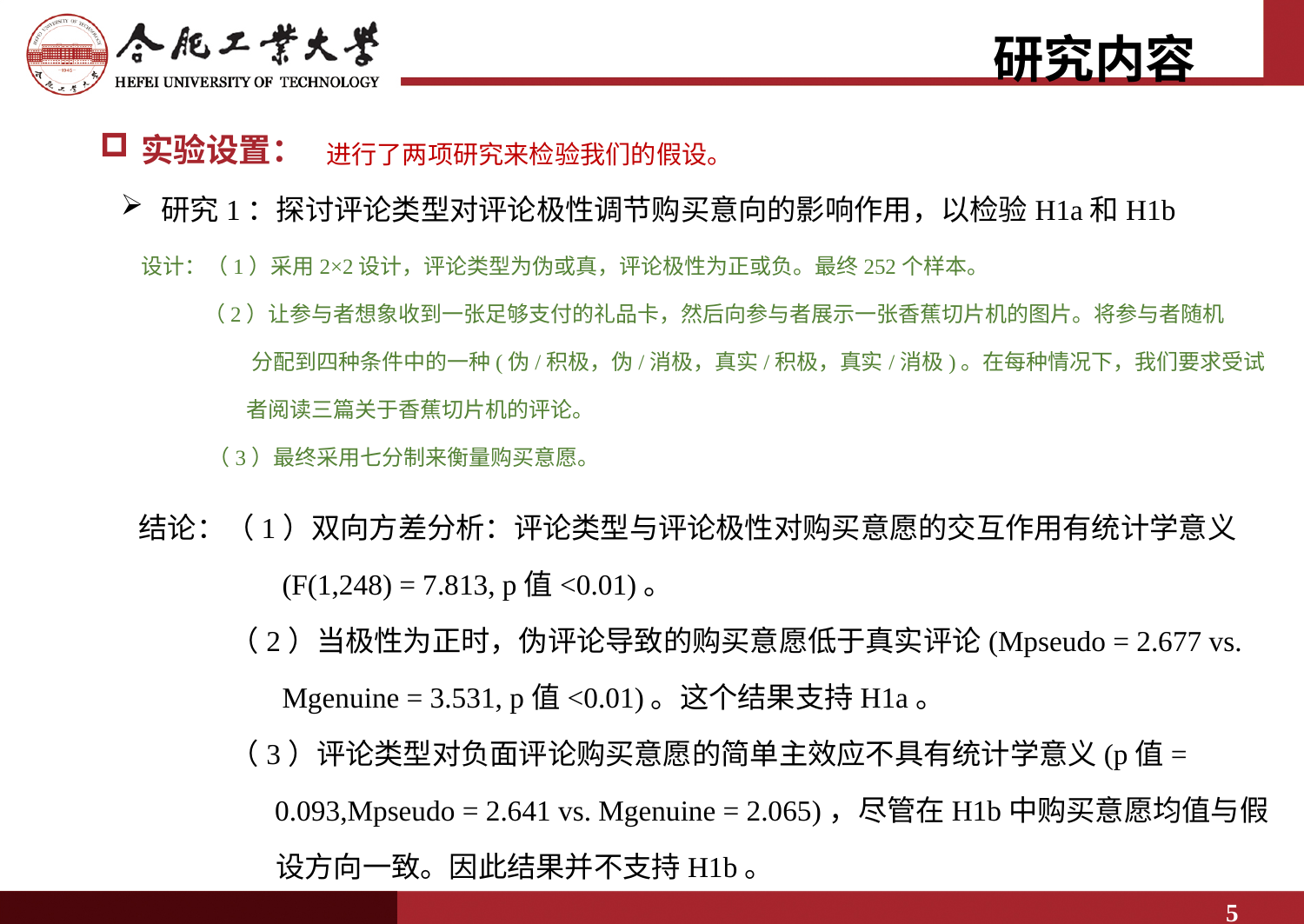

研究内容
实验设置：
进行了两项研究来检验我们的假设。
研究1：探讨评论类型对评论极性调节购买意向的影响作用，以检验H1a和H1b

设计：（1）采用2×2设计，评论类型为伪或真，评论极性为正或负。最终252个样本。
            （2）让参与者想象收到一张足够支付的礼品卡，然后向参与者展示一张香蕉切片机的图片。将参与者随机
                      分配到四种条件中的一种(伪/积极，伪/消极，真实/积极，真实/消极)。在每种情况下，我们要求受试
                     者阅读三篇关于香蕉切片机的评论。
             （3）最终采用七分制来衡量购买意愿。

结论：（1）双向方差分析：评论类型与评论极性对购买意愿的交互作用有统计学意义
                    (F(1,248) = 7.813, p值<0.01)。
             （2）当极性为正时，伪评论导致的购买意愿低于真实评论(Mpseudo = 2.677 vs.
                    Mgenuine = 3.531, p值<0.01)。这个结果支持H1a。
             （3）评论类型对负面评论购买意愿的简单主效应不具有统计学意义(p值=
                   0.093,Mpseudo = 2.641 vs. Mgenuine = 2.065)，尽管在H1b中购买意愿均值与假
                    设方向一致。因此结果并不支持H1b。

5